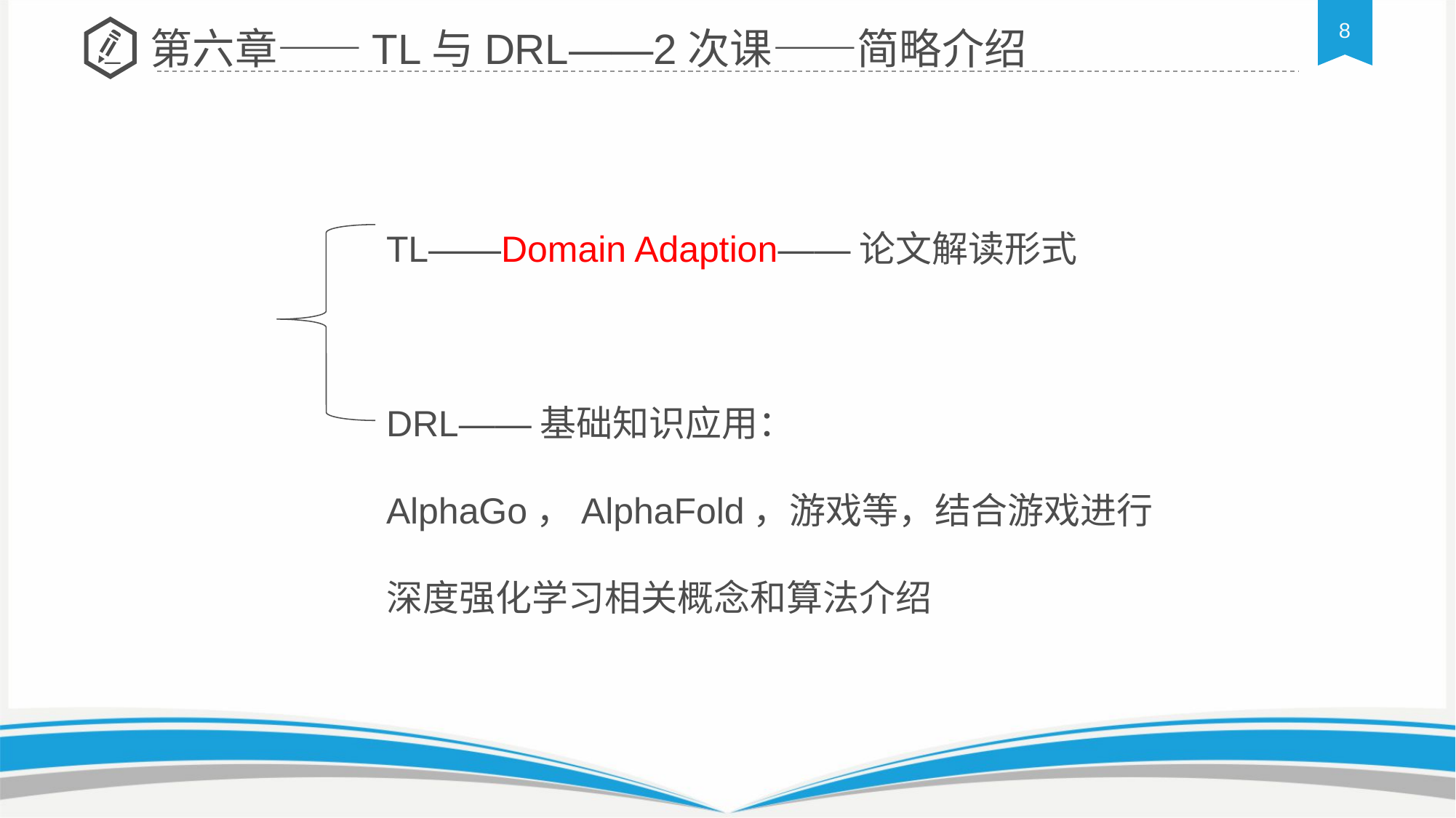

第六章——TL与DRL——2次课——简略介绍
TL——Domain Adaption——论文解读形式

DRL——基础知识应用：AlphaGo，AlphaFold，游戏等，结合游戏进行深度强化学习相关概念和算法介绍